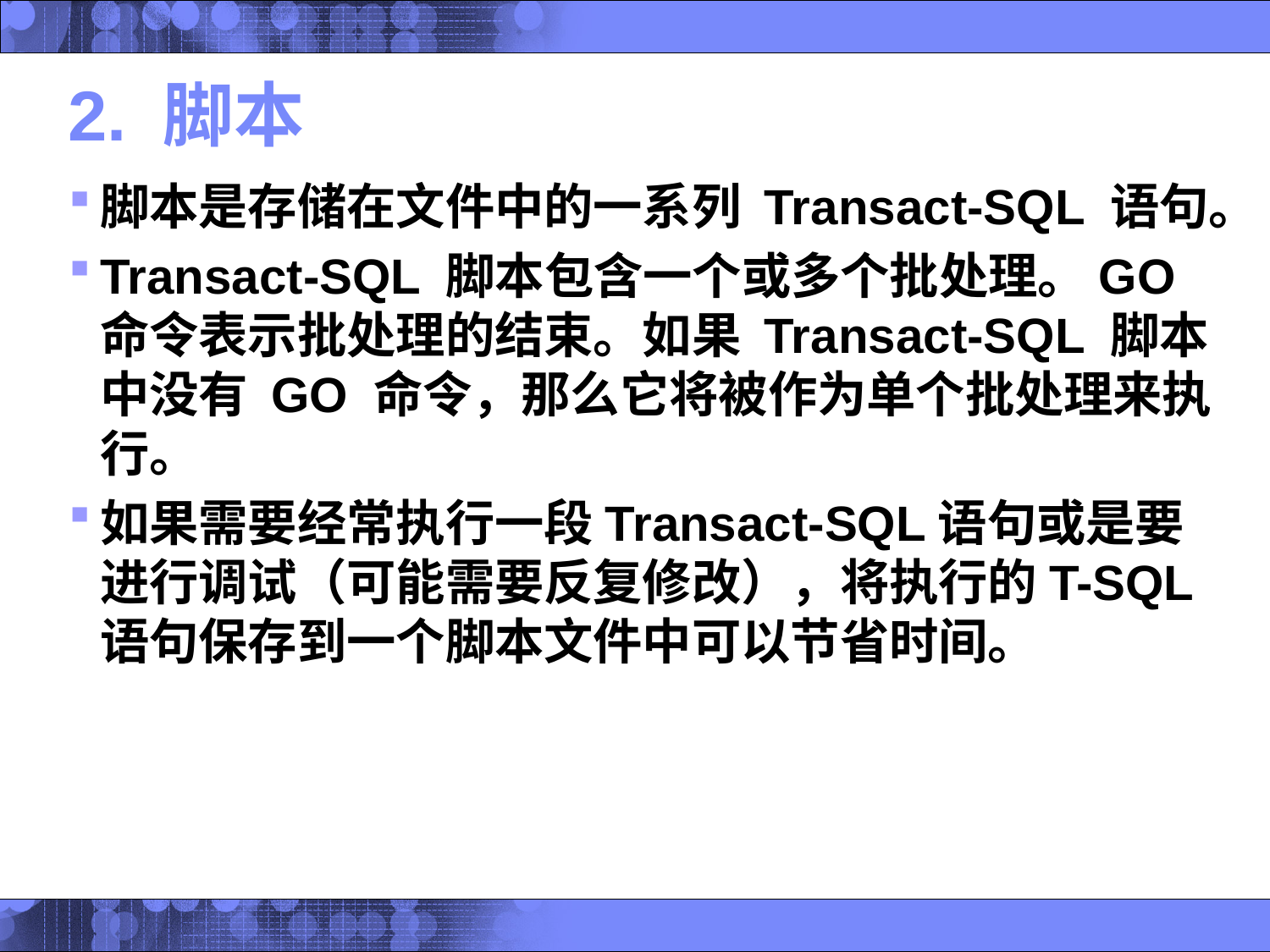

# 2. 脚本
脚本是存储在文件中的一系列 Transact-SQL 语句。
Transact-SQL 脚本包含一个或多个批处理。GO 命令表示批处理的结束。如果 Transact-SQL 脚本中没有 GO 命令，那么它将被作为单个批处理来执行。
如果需要经常执行一段Transact-SQL语句或是要进行调试（可能需要反复修改），将执行的T-SQL语句保存到一个脚本文件中可以节省时间。